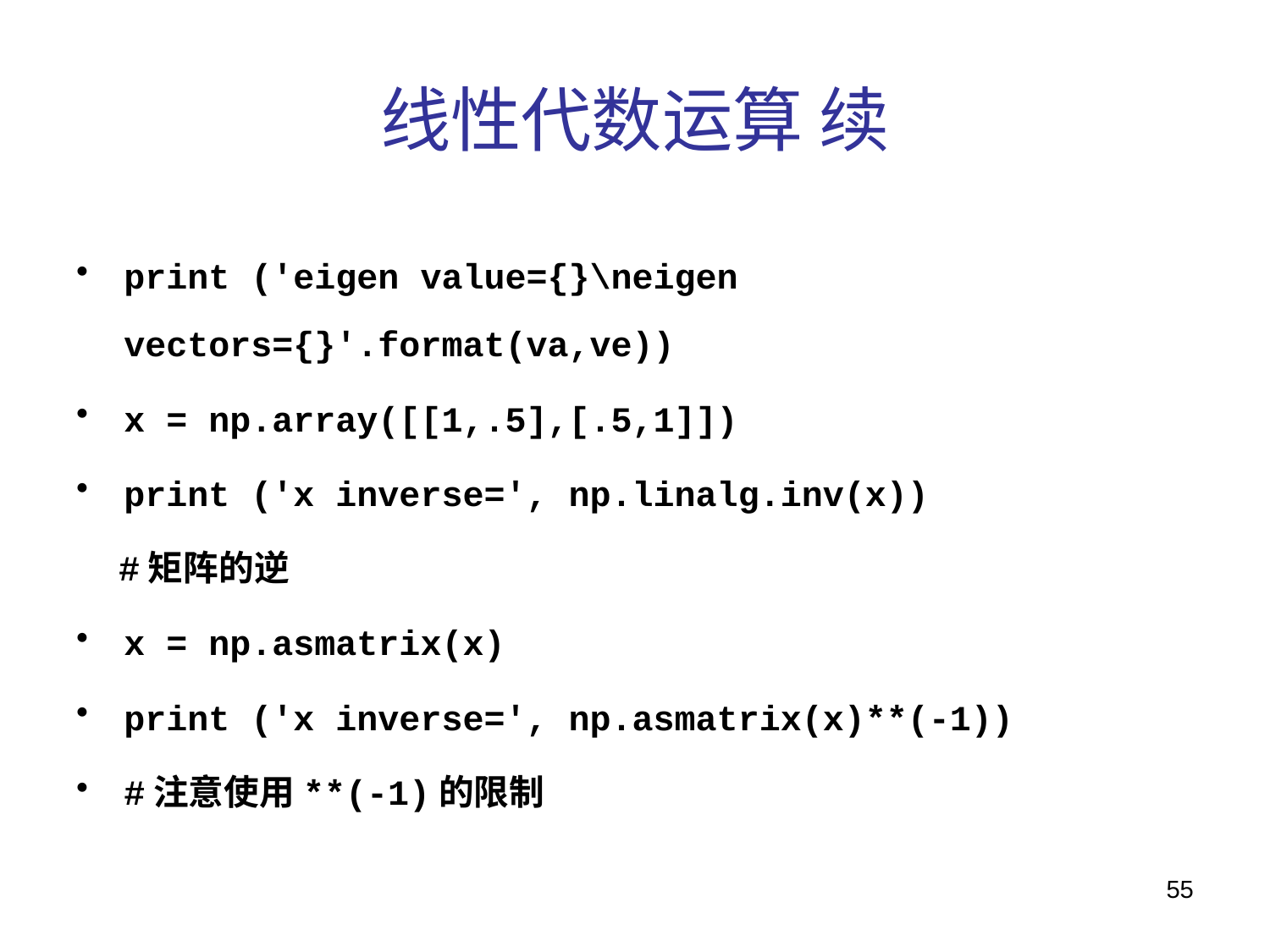

# 线性代数运算 续
print ('eigen value={}\neigen vectors={}'.format(va,ve))
x = np.array([[1,.5],[.5,1]])
print ('x inverse=', np.linalg.inv(x))
  #矩阵的逆
x = np.asmatrix(x)
print ('x inverse=', np.asmatrix(x)**(-1))
#注意使用**(-1)的限制
55